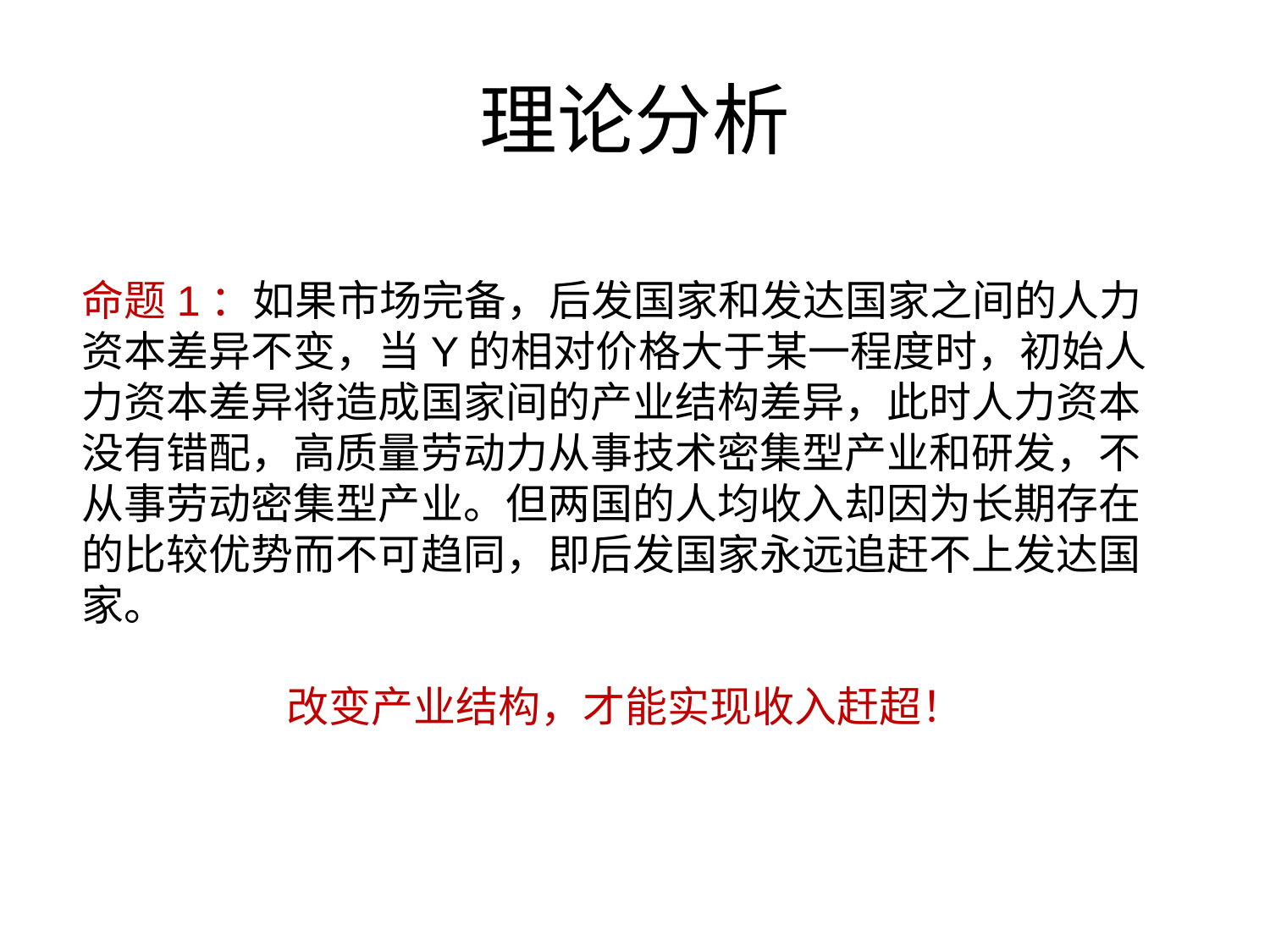

# 理论分析
命题1：如果市场完备，后发国家和发达国家之间的人力资本差异不变，当Y的相对价格大于某一程度时，初始人力资本差异将造成国家间的产业结构差异，此时人力资本没有错配，高质量劳动力从事技术密集型产业和研发，不从事劳动密集型产业。但两国的人均收入却因为长期存在的比较优势而不可趋同，即后发国家永远追赶不上发达国家。

改变产业结构，才能实现收入赶超！